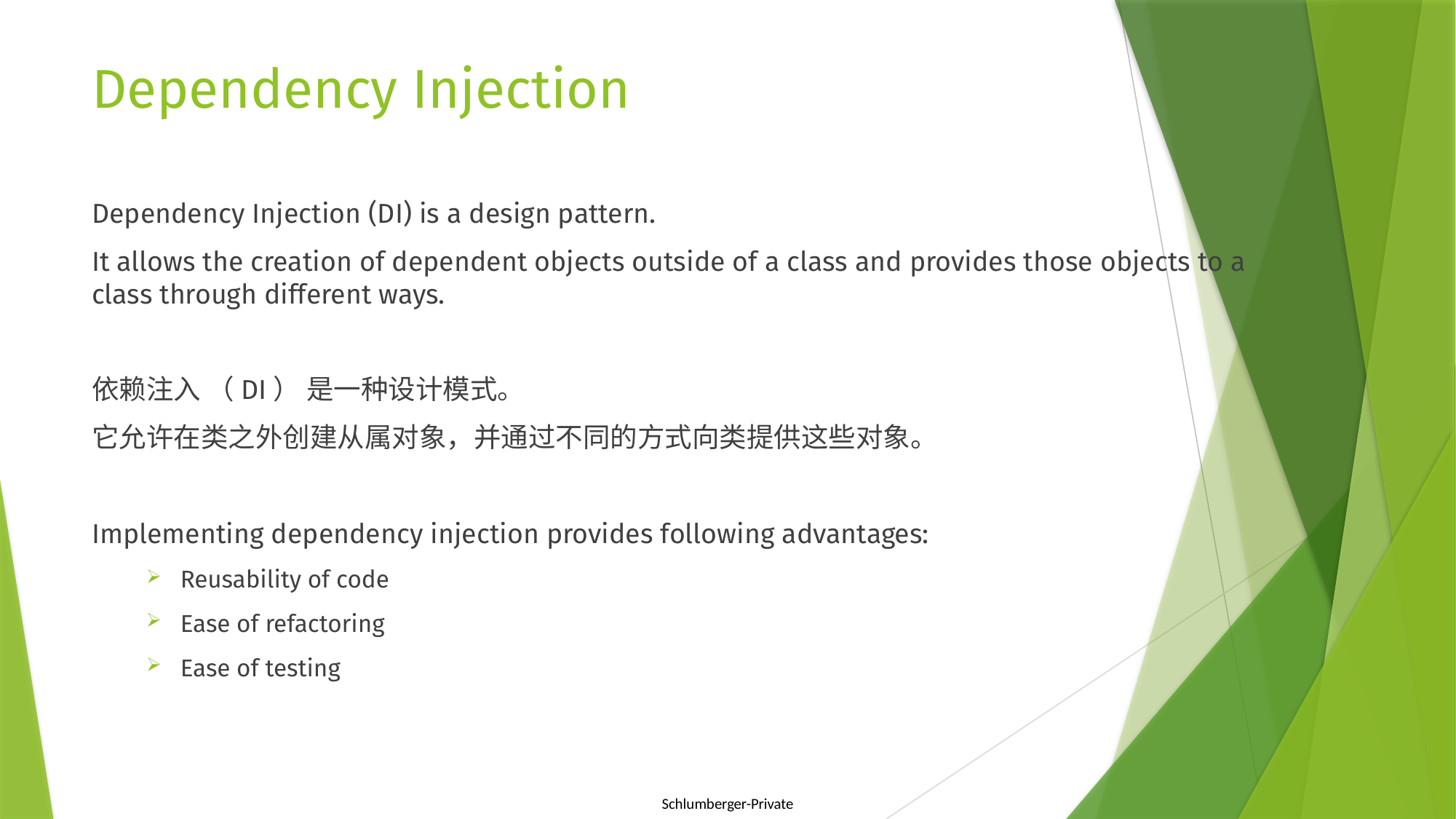

# Dependency Injection
Dependency Injection (DI) is a design pattern.
It allows the creation of dependent objects outside of a class and provides those objects to a class through different ways.

依赖注入 （DI） 是一种设计模式。
它允许在类之外创建从属对象，并通过不同的方式向类提供这些对象。

Implementing dependency injection provides following advantages:
Reusability of code
Ease of refactoring
Ease of testing